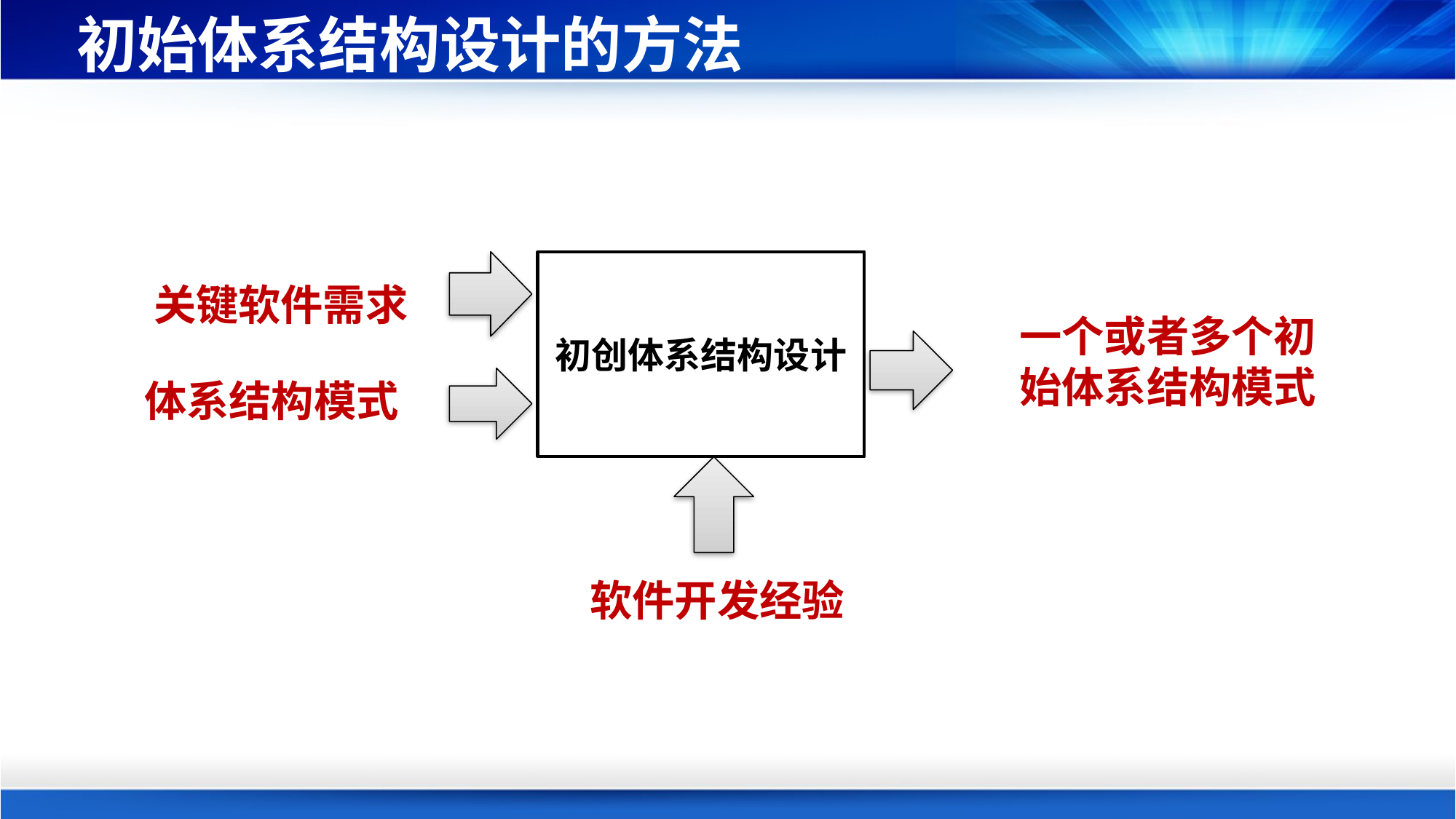

# 初始体系结构设计的方法

初创体系结构设计
关键软件需求
一个或者多个初始体系结构模式

体系结构模式

软件开发经验